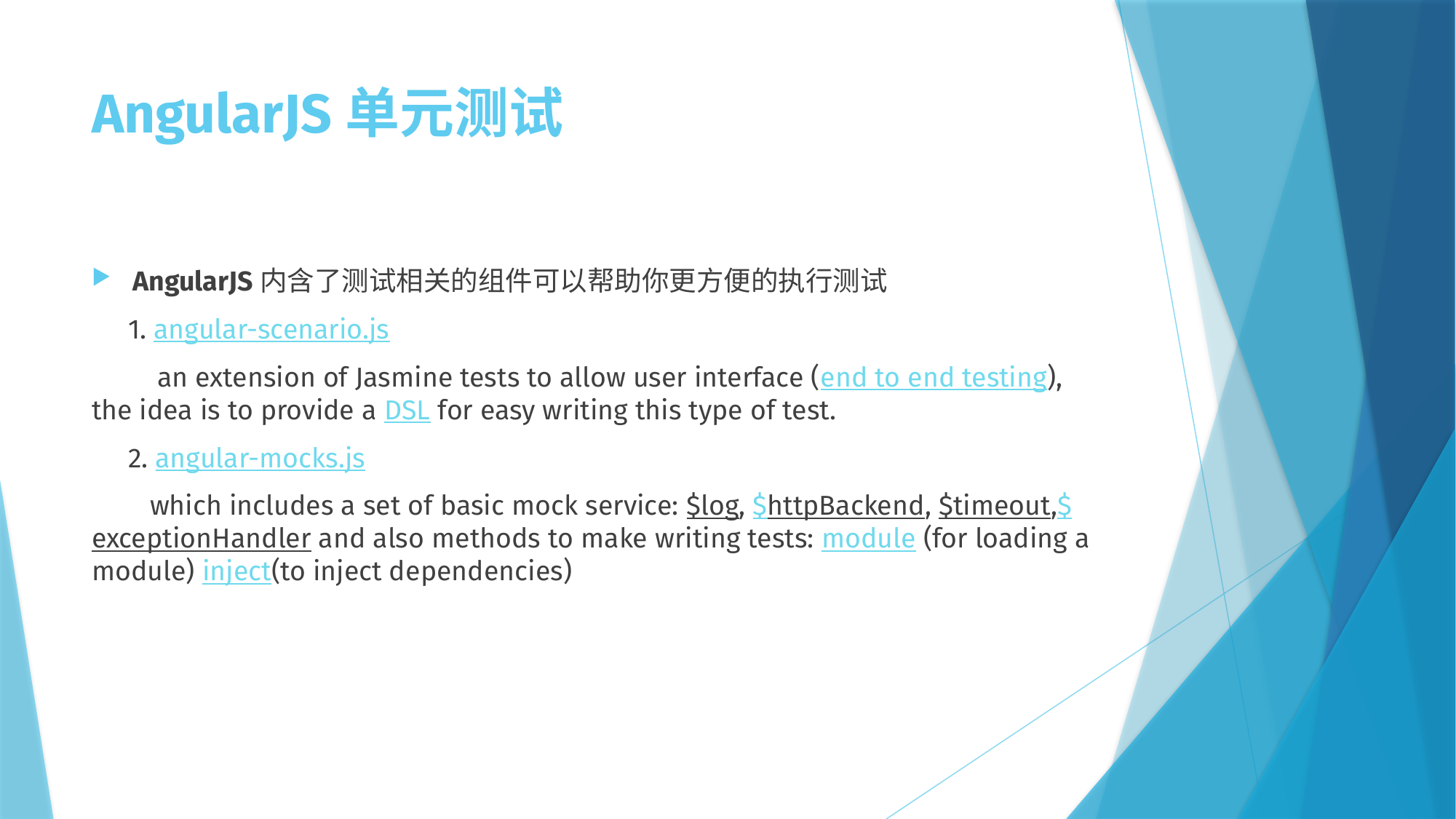

# AngularJS单元测试
AngularJS内含了测试相关的组件可以帮助你更方便的执行测试
     1. angular-scenario.js
         an extension of Jasmine tests to allow user interface (end to end testing), the idea is to provide a DSL for easy writing this type of test.
     2. angular-mocks.js
        which includes a set of basic mock service: $log, $httpBackend, $timeout,$exceptionHandler and also methods to make writing tests: module (for loading a module) inject(to inject dependencies)